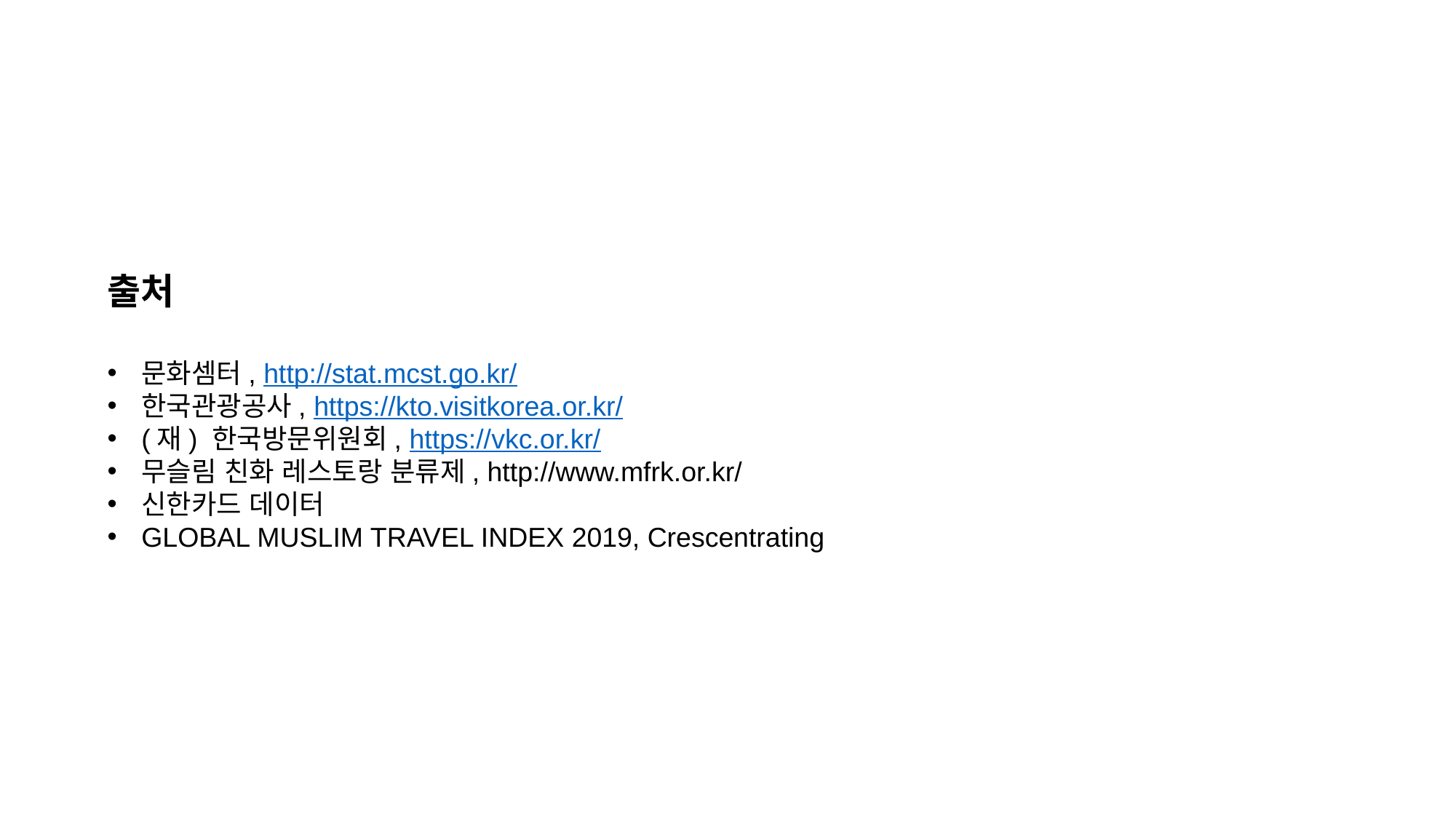

출처

문화셈터, http://stat.mcst.go.kr/
한국관광공사, https://kto.visitkorea.or.kr/
(재) 한국방문위원회, https://vkc.or.kr/
무슬림 친화 레스토랑 분류제, http://www.mfrk.or.kr/
신한카드 데이터
GLOBAL MUSLIM TRAVEL INDEX 2019, Crescentrating